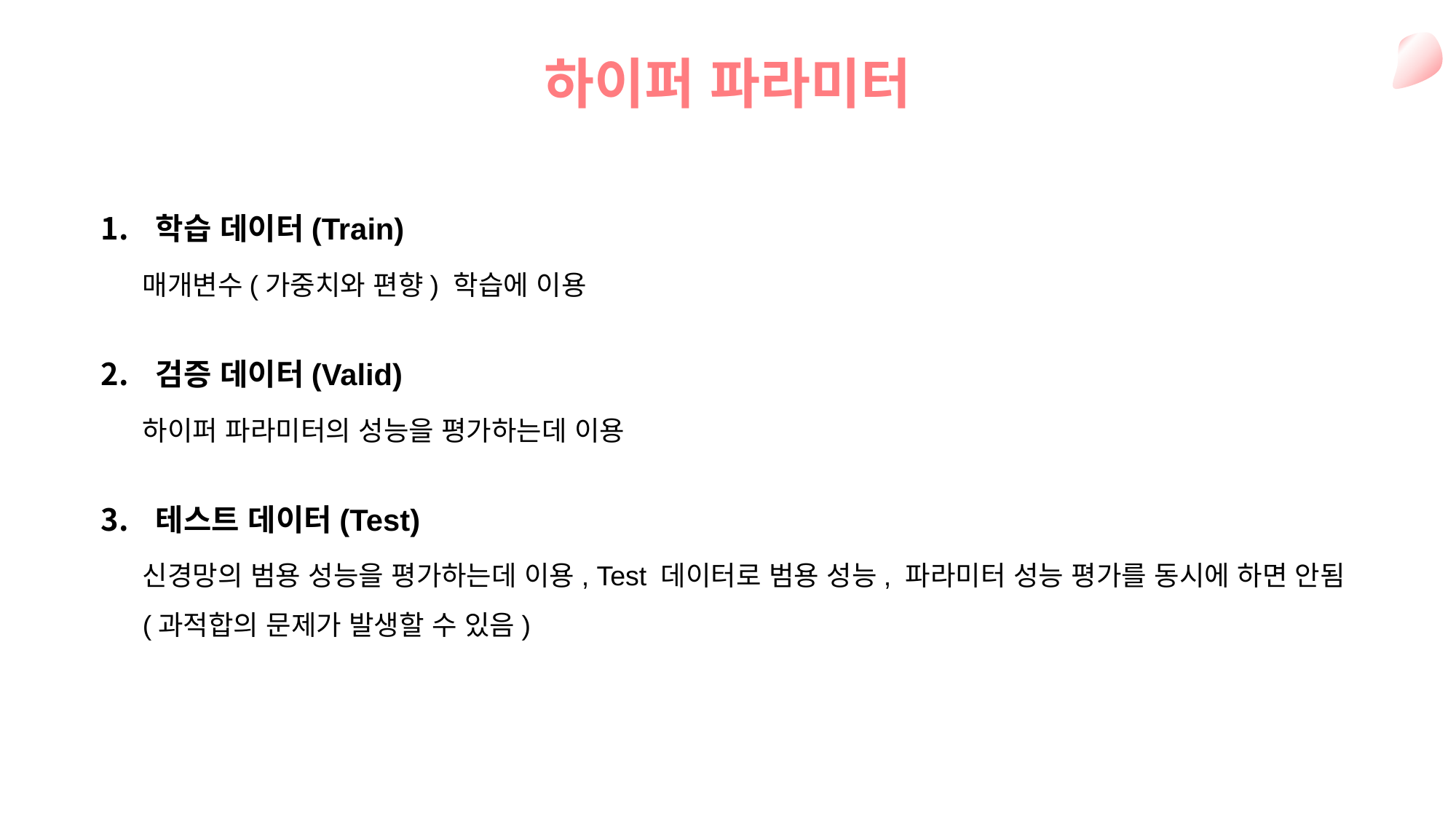

하이퍼 파라미터
학습 데이터(Train)
	매개변수(가중치와 편향) 학습에 이용

검증 데이터(Valid)
	하이퍼 파라미터의 성능을 평가하는데 이용

테스트 데이터(Test)
	신경망의 범용 성능을 평가하는데 이용, Test 데이터로 범용 성능, 파라미터 성능 평가를 동시에 하면 안됨 (과적합의 문제가 발생할 수 있음)